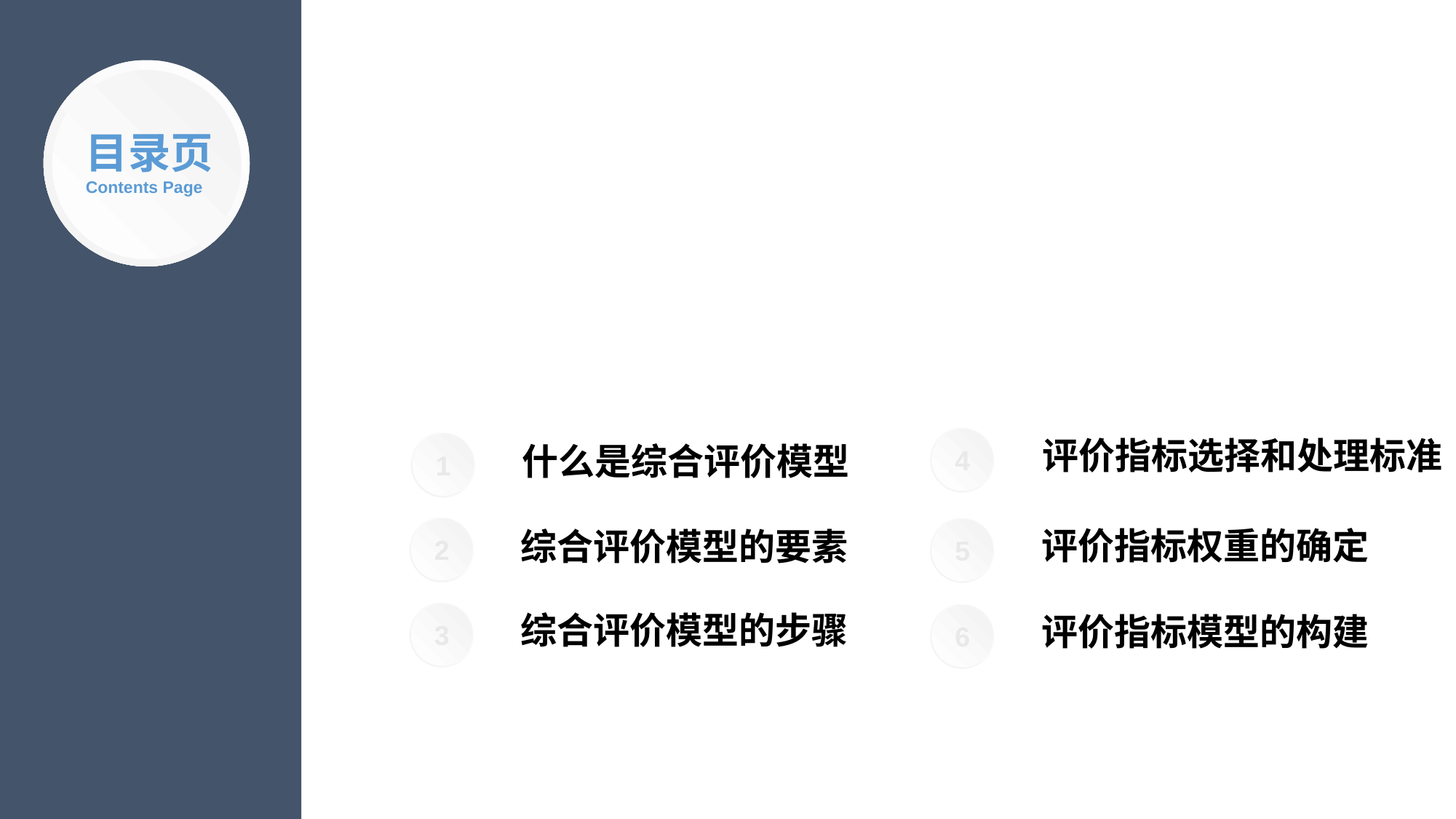

目录页
Contents Page

4
评价指标选择和处理标准

1
什么是综合评价模型

2

5
评价指标权重的确定
综合评价模型的要素

3
综合评价模型的步骤

6
评价指标模型的构建